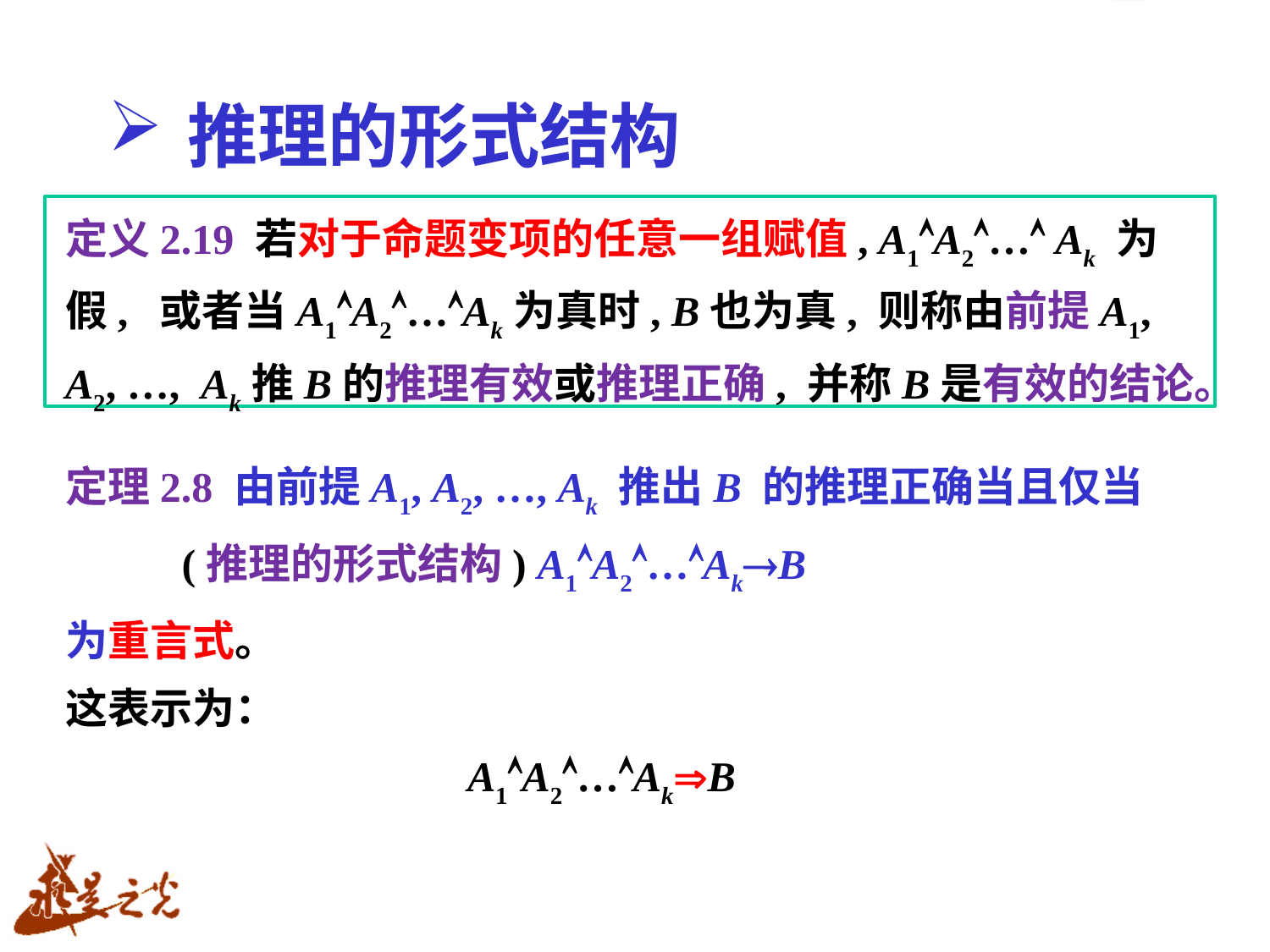

# 推理的形式结构

定义2.19 若对于命题变项的任意一组赋值, A1∧A2∧…∧ Ak 为
假,  或者当A1∧A2∧…∧Ak为真时, B也为真, 则称由前提A1,
A2, …,  Ak推B的推理有效或推理正确, 并称B是有效的结论。
定理2.8 由前提A1, A2, …, Ak 推出B 的推理正确当且仅当
           (推理的形式结构) A1∧A2∧…∧Ak→B
为重言式。
这表示为：
                                      A1∧A2∧…∧Ak⇒B

2